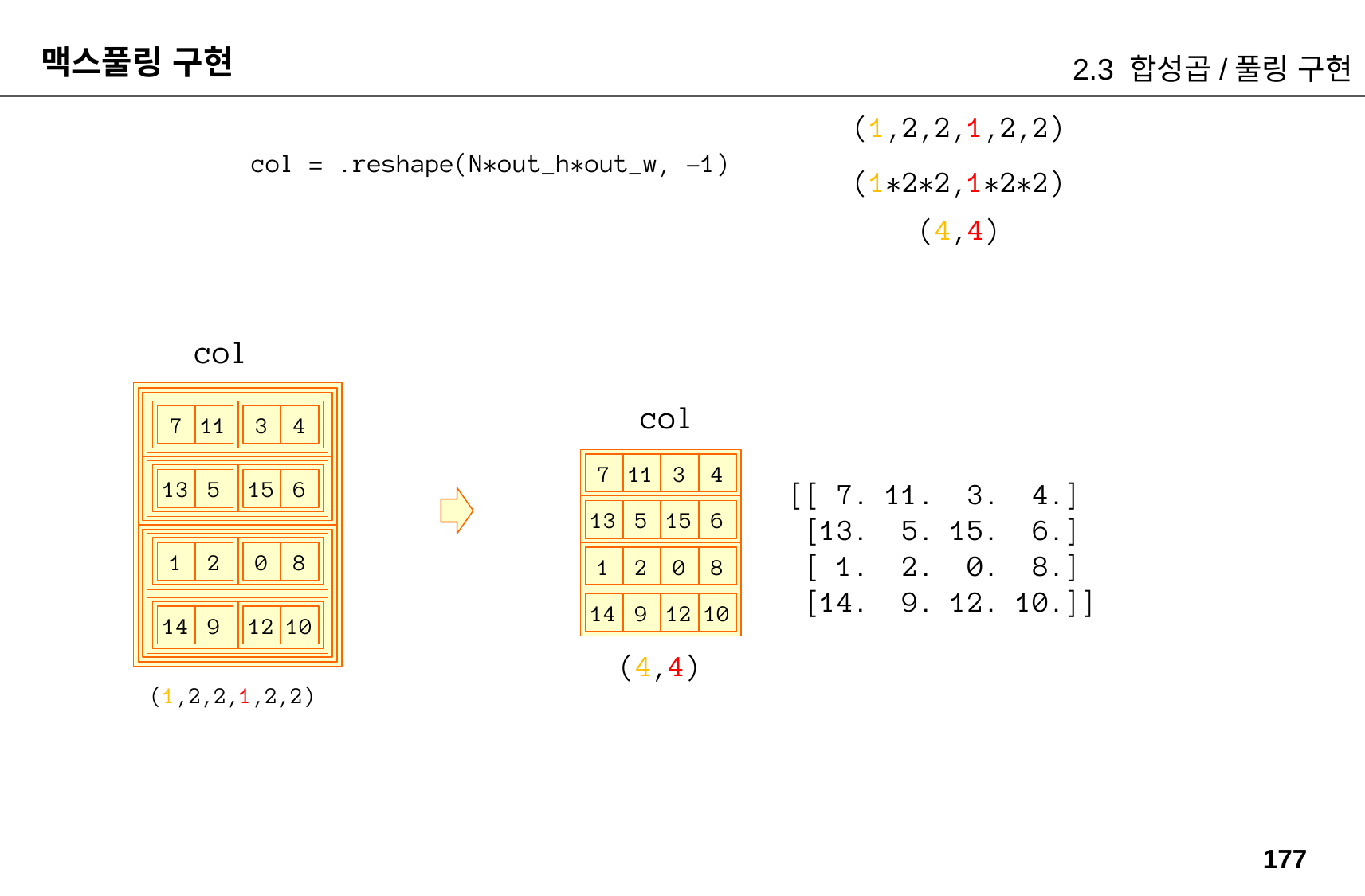

맥스풀링 구현
2.3 합성곱/풀링 구현
(1,2,2,1,2,2)
col = .reshape(N*out_h*out_w, -1)
(1*2*2,1*2*2)
(4,4)
col

col

7
11
3
4

7
11
3
4

[[ 7. 11.  3.  4.]
 [13.  5. 15.  6.]
 [ 1.  2.  0.  8.]
 [14.  9. 12. 10.]]
13
5
15
6

13
5
15
6

1
2
0
8

1
2
0
8

14
9
12
10

14
9
12
10
(4,4)
(1,2,2,1,2,2)